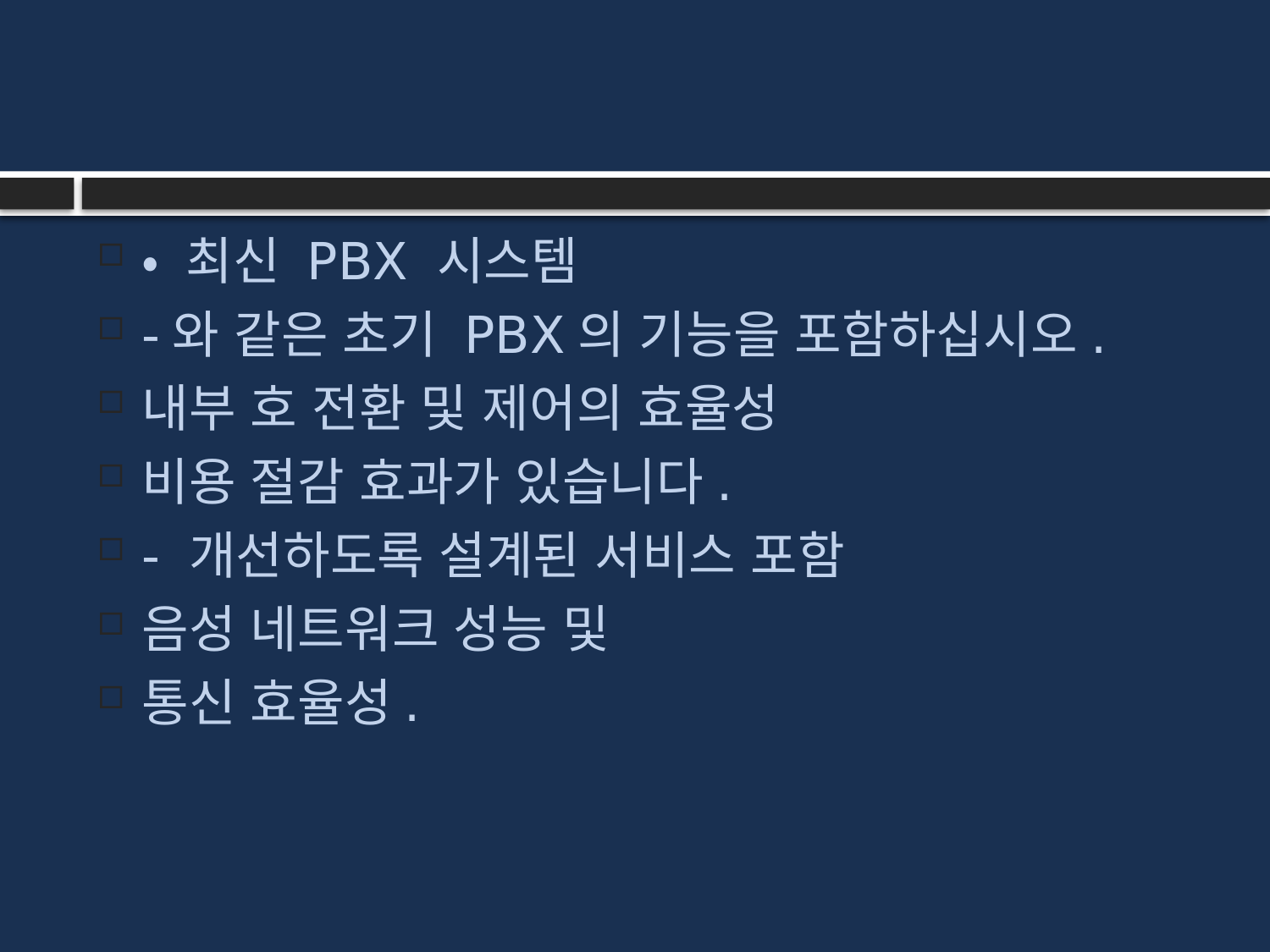

#
• 최신 PBX 시스템
-와 같은 초기 PBX의 기능을 포함하십시오.
내부 호 전환 및 제어의 효율성
비용 절감 효과가 있습니다.
- 개선하도록 설계된 서비스 포함
음성 네트워크 성능 및
통신 효율성.